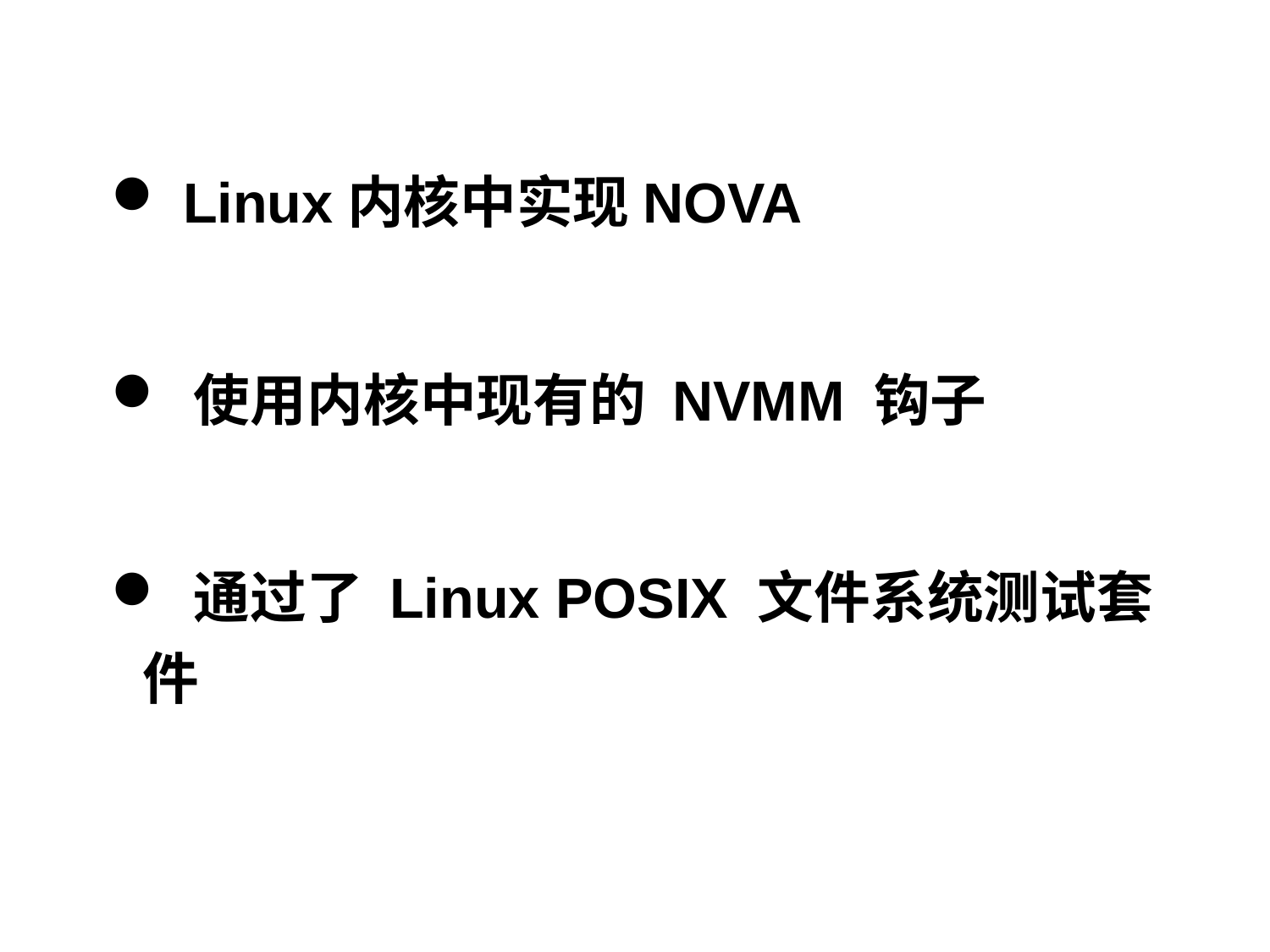

Linux内核中实现NOVA

 使用内核中现有的 NVMM 钩子

 通过了 Linux POSIX 文件系统测试套件
22